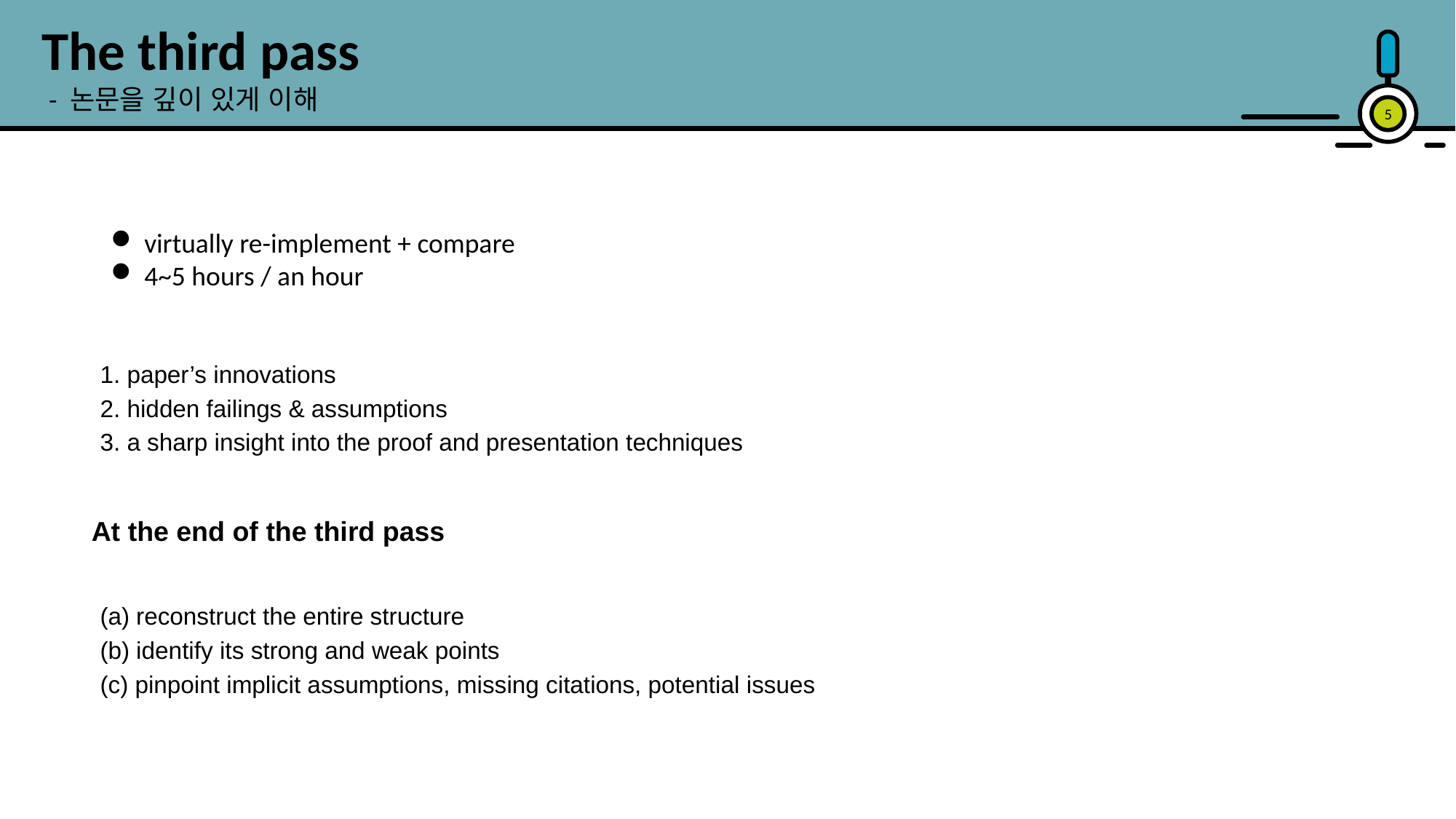

The third pass
- 논문을 깊이 있게 이해
5
 virtually re-implement + compare
 4~5 hours / an hour
1. paper’s innovations
2. hidden failings & assumptions
3. a sharp insight into the proof and presentation techniques
At the end of the third pass
(a) reconstruct the entire structure
(b) identify its strong and weak points
(c) pinpoint implicit assumptions, missing citations, potential issues